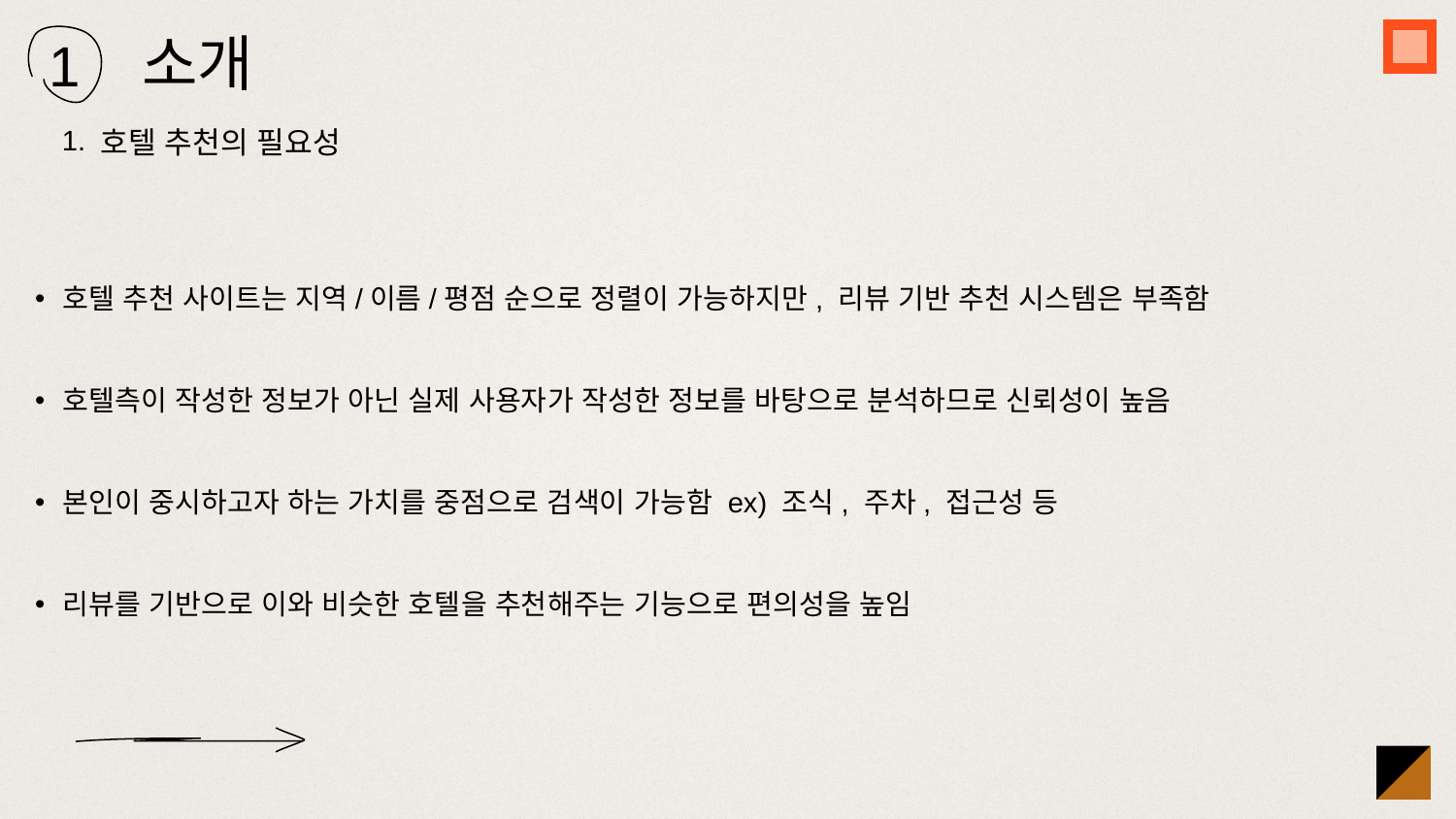

# 소개

1
호텔 추천의 필요성
1.
호텔 추천 사이트는 지역/이름/평점 순으로 정렬이 가능하지만, 리뷰 기반 추천 시스템은 부족함

호텔측이 작성한 정보가 아닌 실제 사용자가 작성한 정보를 바탕으로 분석하므로 신뢰성이 높음

본인이 중시하고자 하는 가치를 중점으로 검색이 가능함 ex) 조식, 주차, 접근성 등

리뷰를 기반으로 이와 비슷한 호텔을 추천해주는 기능으로 편의성을 높임